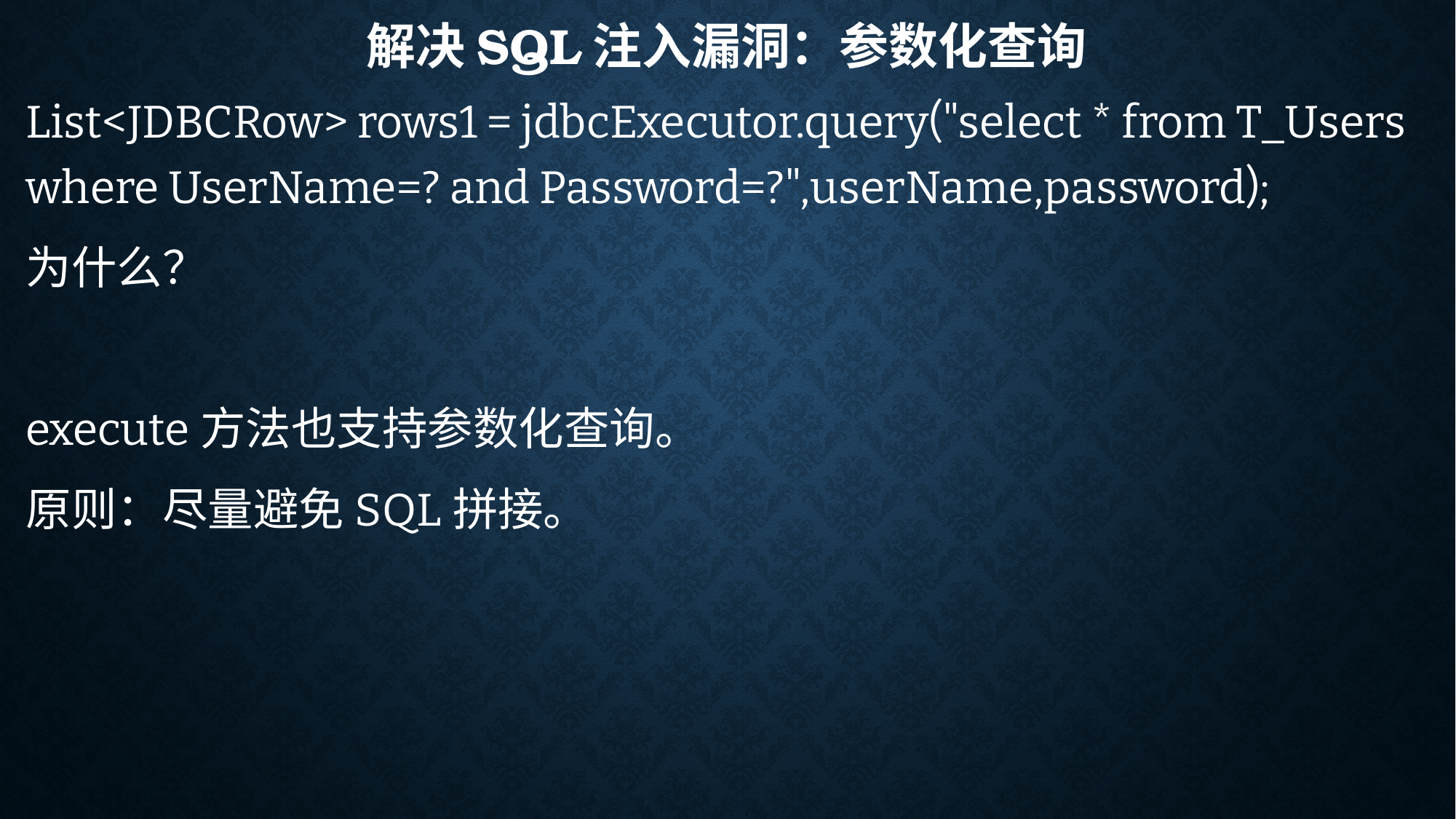

# 解决SQL注入漏洞：参数化查询
List<JDBCRow> rows1 = jdbcExecutor.query("select * from T_Users where UserName=? and Password=?",userName,password);
为什么？

execute方法也支持参数化查询。
原则：尽量避免SQL拼接。